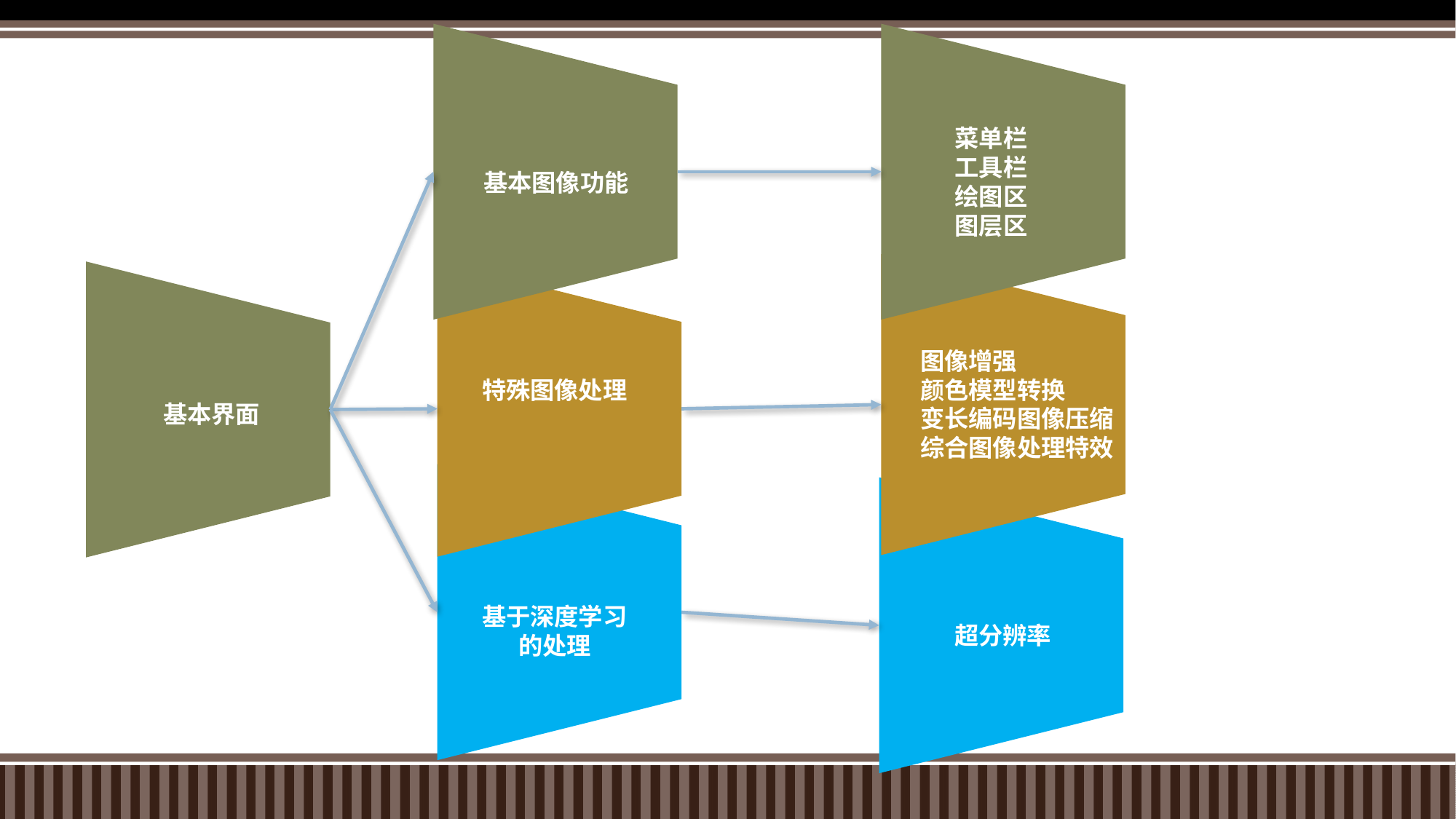

菜单栏
工具栏
绘图区
图层区
基本图像功能

图像增强
颜色模型转换
变长编码图像压缩
综合图像处理特效
特殊图像处理
基本界面

基于深度学习的处理
超分辨率